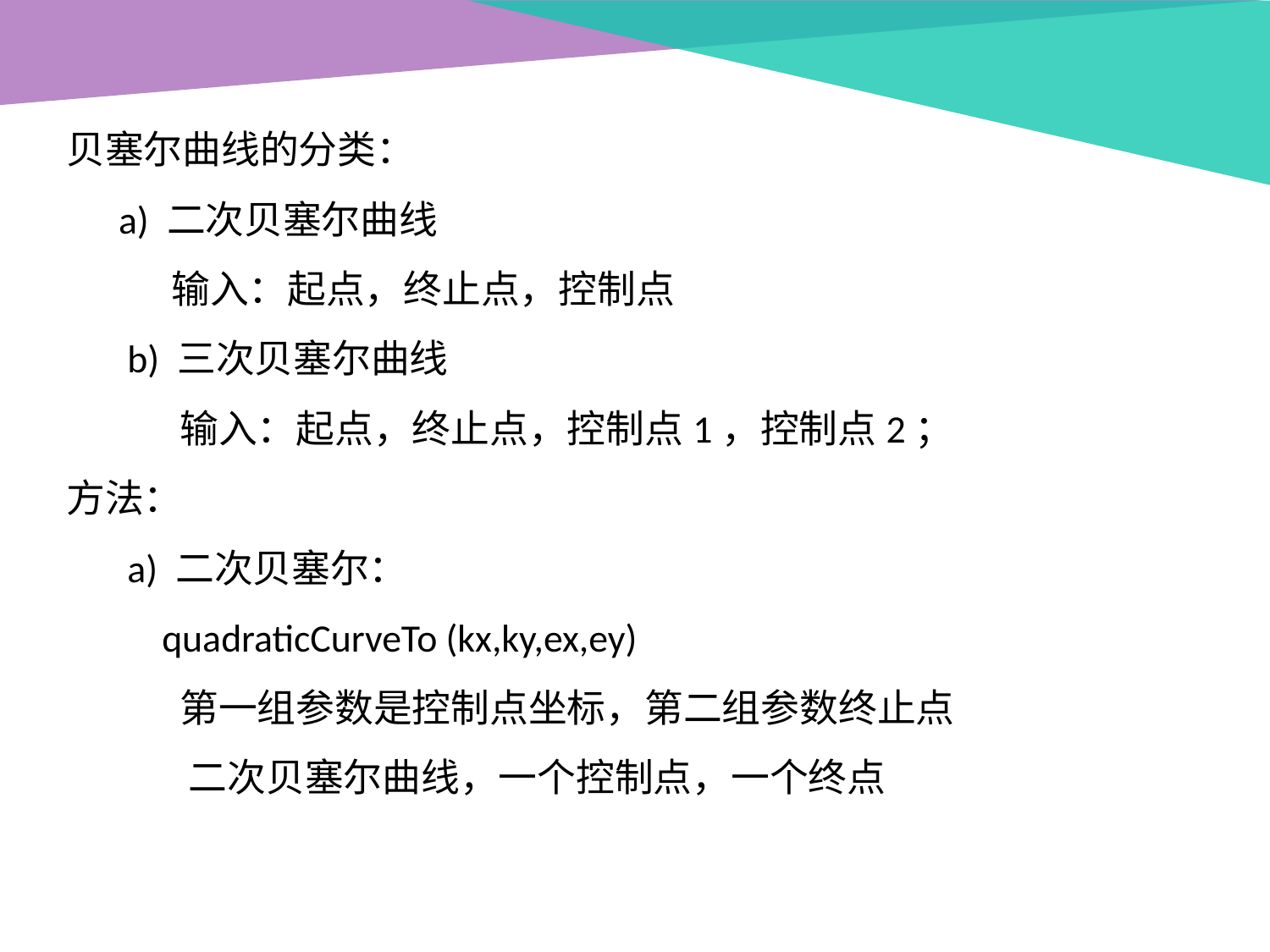

贝塞尔曲线的分类：
      a) 二次贝塞尔曲线
           输入：起点，终止点，控制点
       b) 三次贝塞尔曲线
            输入：起点，终止点，控制点1，控制点2；
方法：
       a) 二次贝塞尔：
           quadraticCurveTo (kx,ky,ex,ey)
            第一组参数是控制点坐标，第二组参数终止点
             二次贝塞尔曲线，一个控制点，一个终点